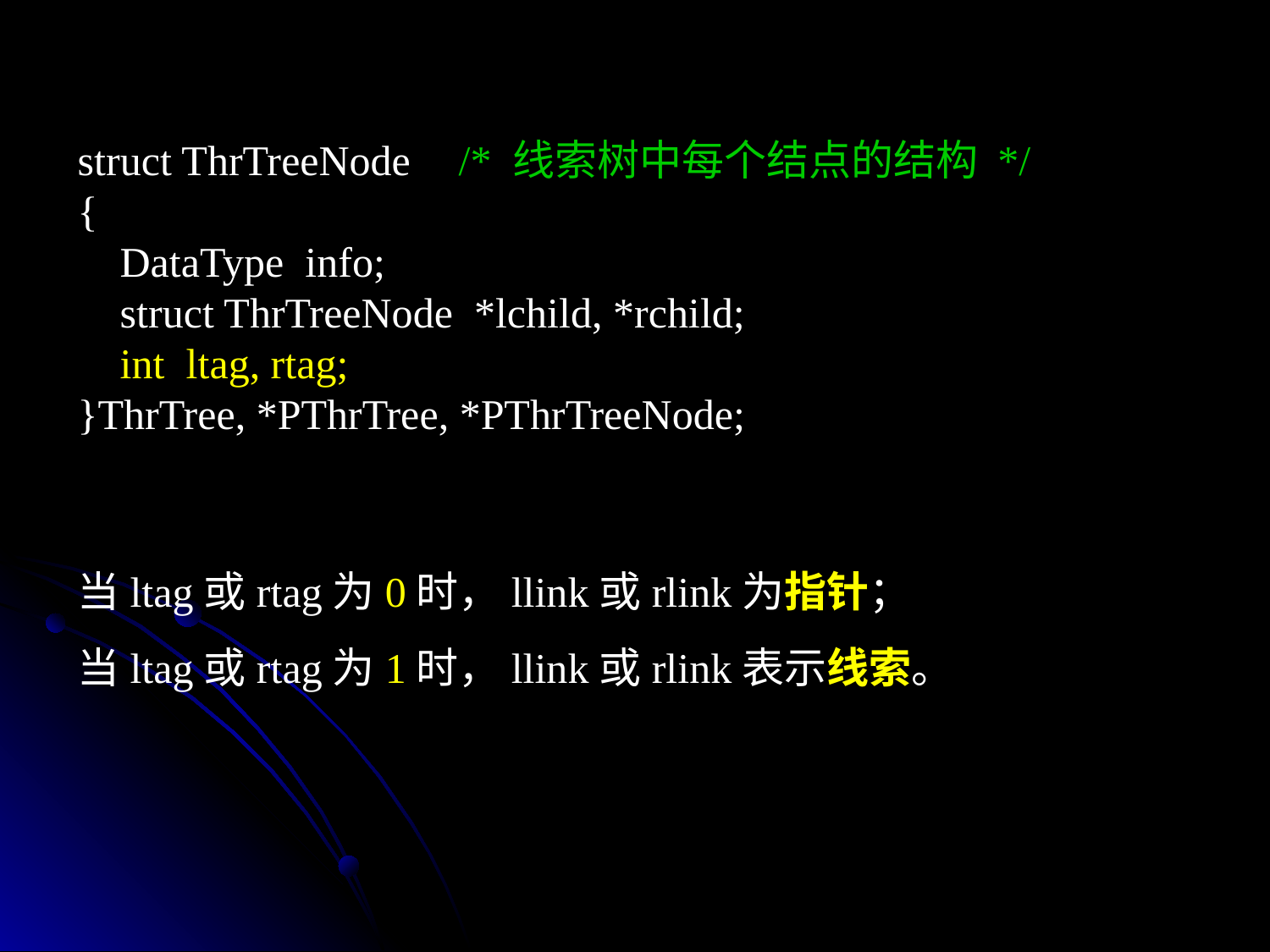

struct ThrTreeNode	/* 线索树中每个结点的结构 */
{
    DataType  info;
    struct ThrTreeNode  *lchild, *rchild;
    int  ltag, rtag;
}ThrTree, *PThrTree, *PThrTreeNode;

当ltag或rtag为0时，llink或rlink为指针；
当ltag或rtag为1时，llink或rlink表示线索。